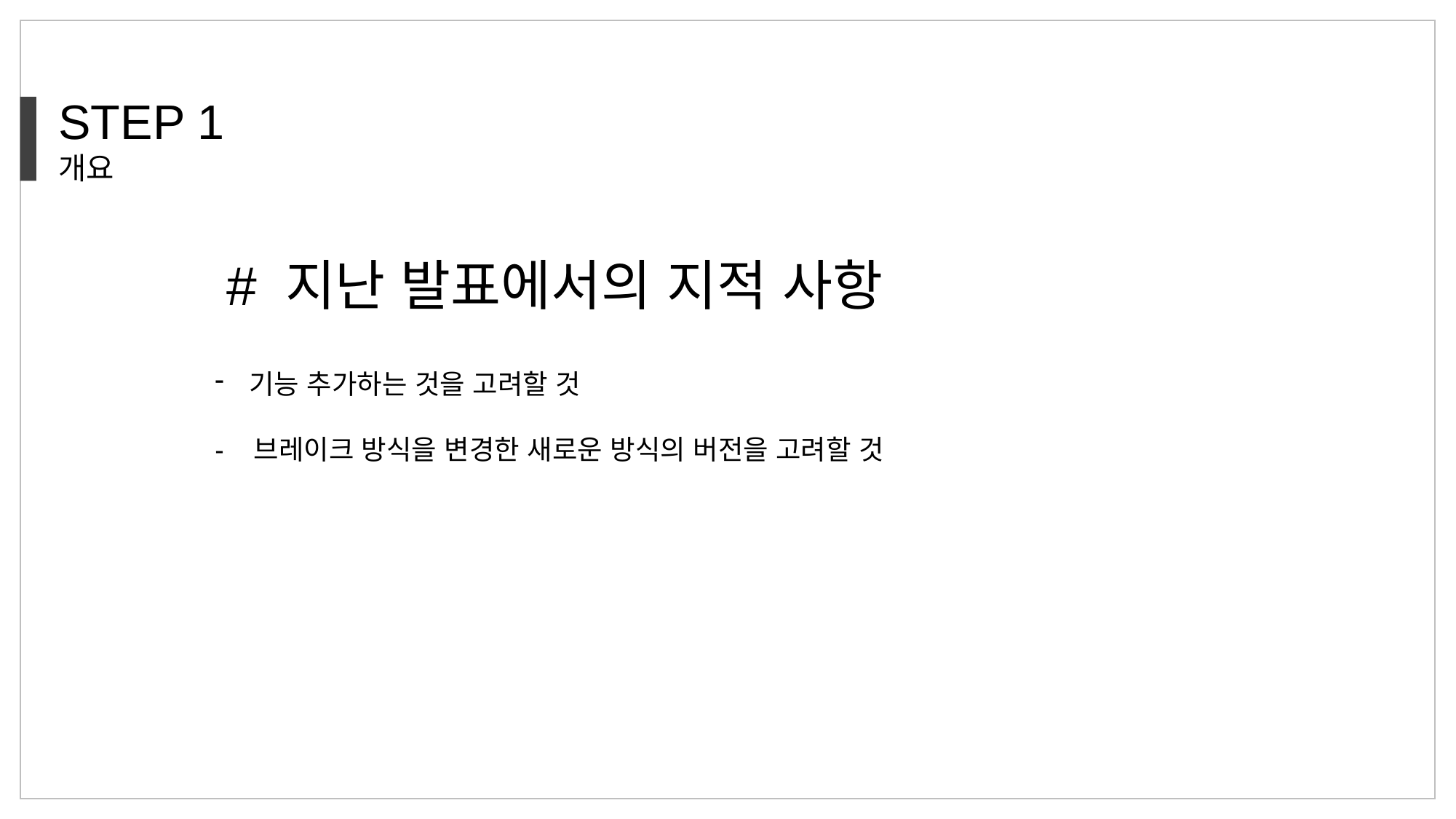

STEP 1
개요

 # 지난 발표에서의 지적 사항

기능 추가하는 것을 고려할 것

-   브레이크 방식을 변경한 새로운 방식의 버전을 고려할 것